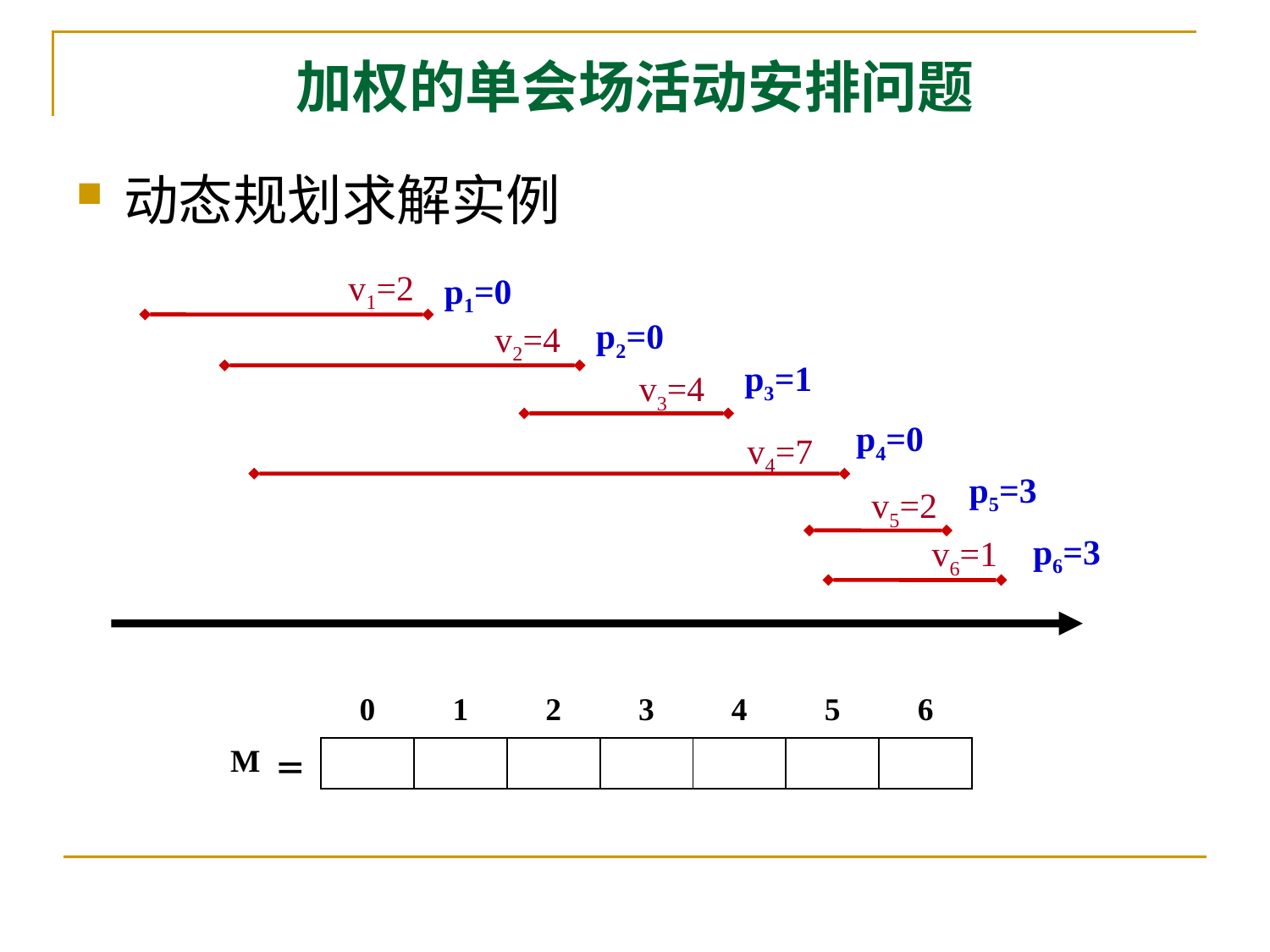

# 加权的单会场活动安排问题
动态规划求解实例
v1=2
v2=4

v3=4

v4=7

v5=2
v6=1

p1=0
p2=0
p3=1
p4=0
p5=3
p6=3
|  |  | 0 | 1 | 2 | 3 | 4 | 5 | 6 |
| --- | --- | --- | --- | --- | --- | --- | --- | --- |
| M | ＝ |  |  |  |  |  |  |  |